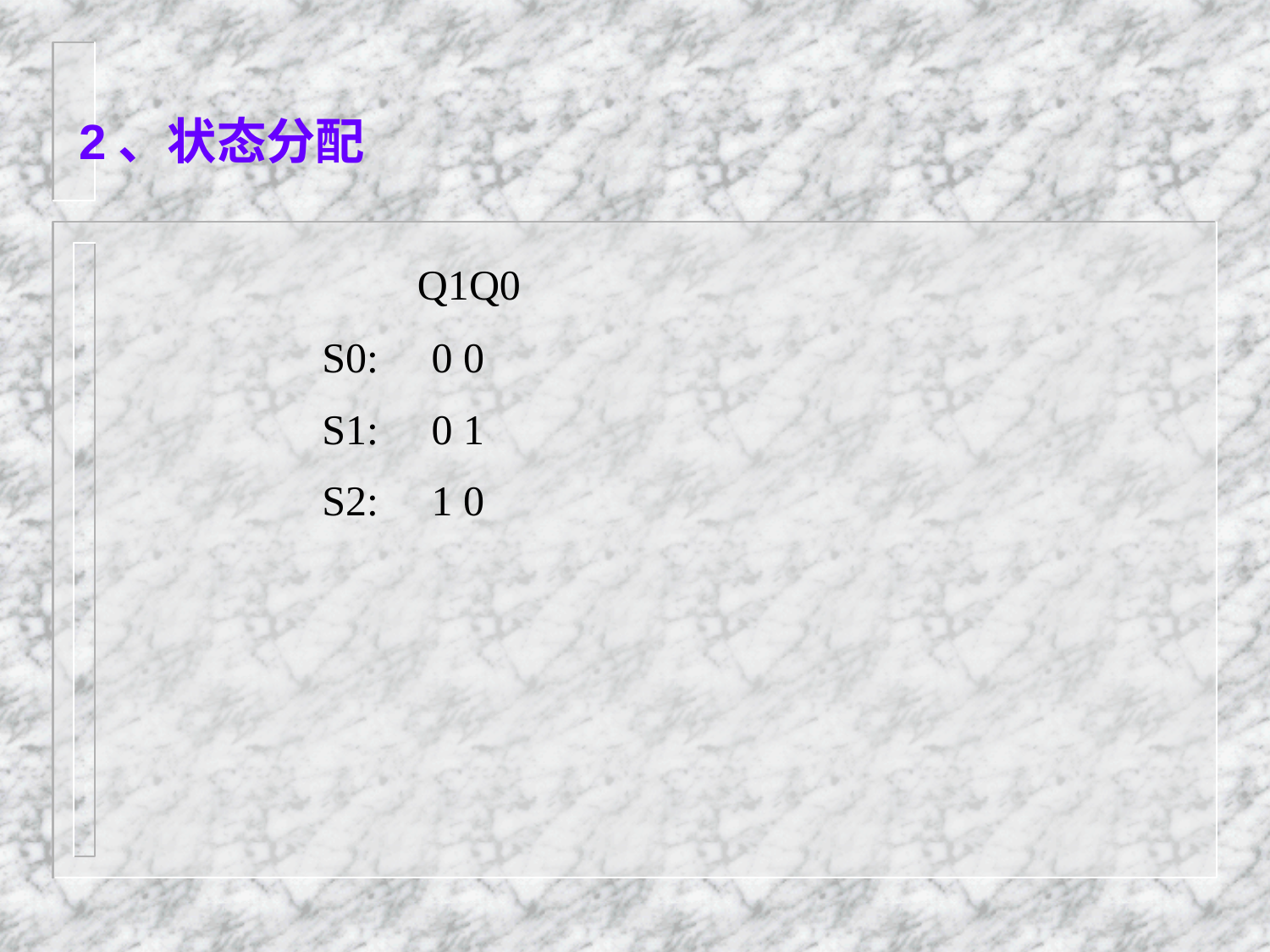

2、状态分配

         Q1Q0
S0:     0 0
S1:     0 1
S2:     1 0